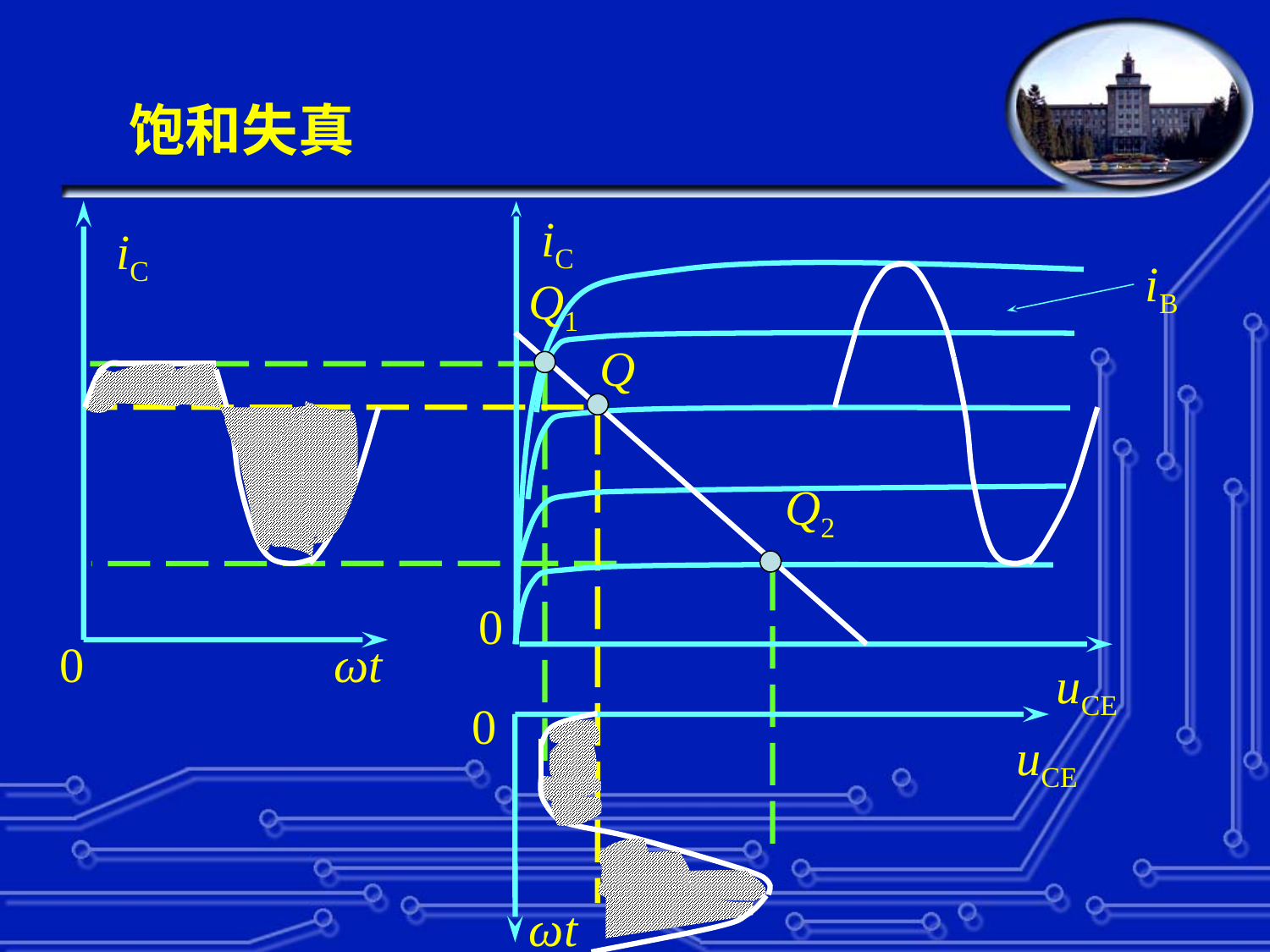

饱和失真

iC
iC
iB

Q1

Q

Q2

0
0
ωt

uCE
0

uCE

ωt